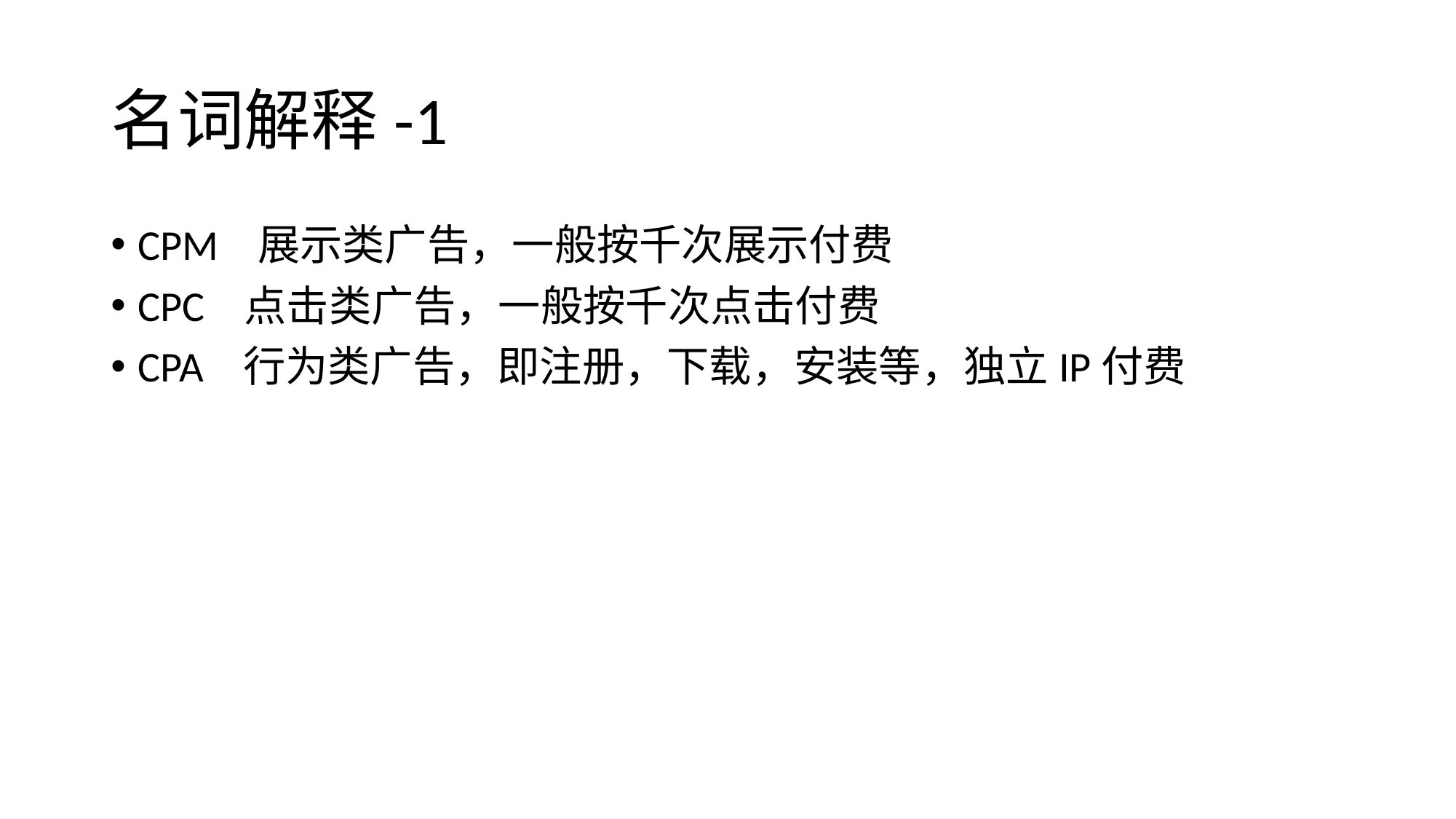

# 名词解释-1
CPM   展示类广告，一般按千次展示付费
CPC   点击类广告，一般按千次点击付费
CPA   行为类广告，即注册，下载，安装等，独立IP付费